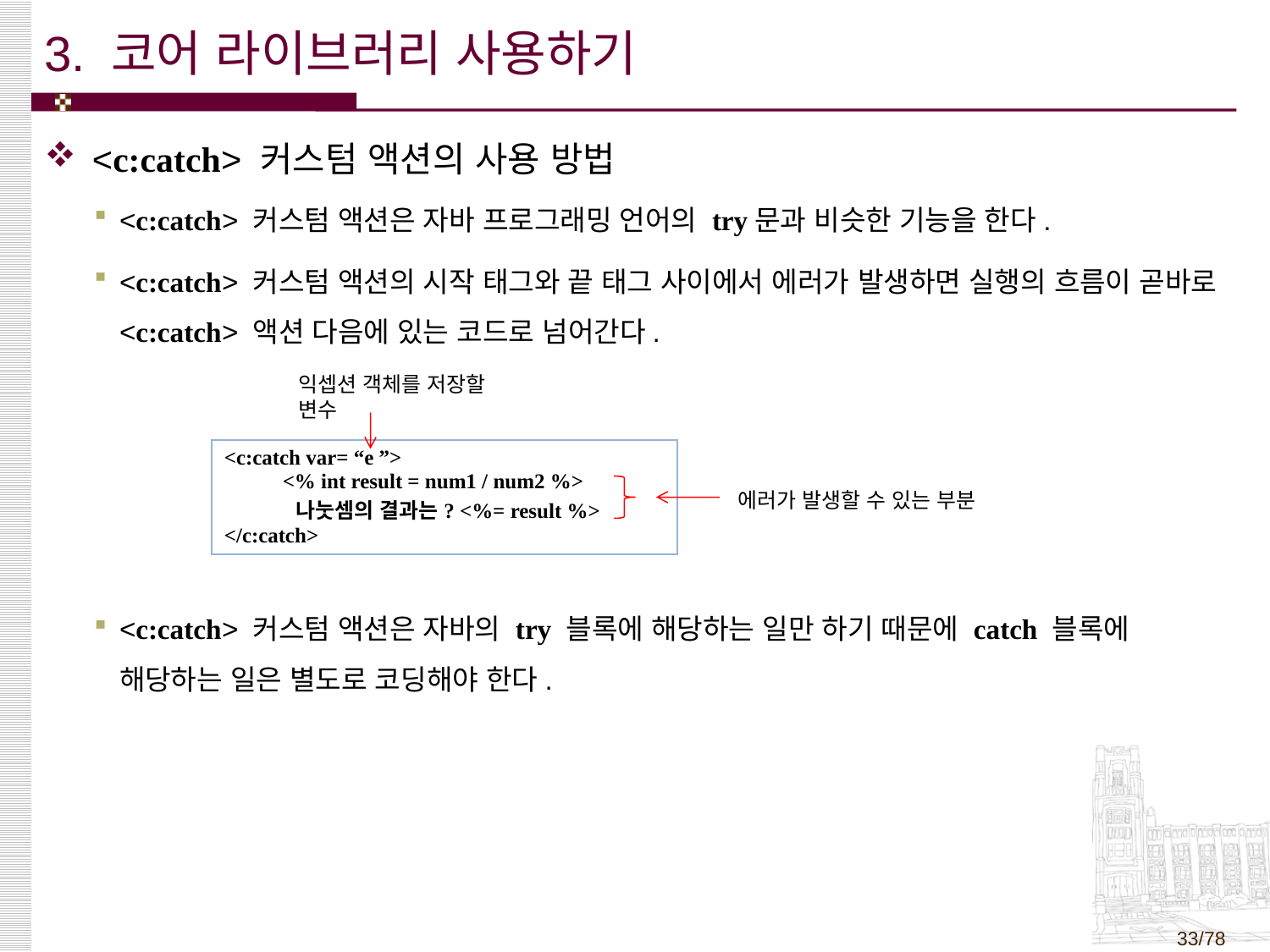

# 3. 코어 라이브러리 사용하기
<c:catch> 커스텀 액션의 사용 방법
<c:catch> 커스텀 액션은 자바 프로그래밍 언어의 try문과 비슷한 기능을 한다.
<c:catch> 커스텀 액션의 시작 태그와 끝 태그 사이에서 에러가 발생하면 실행의 흐름이 곧바로 <c:catch> 액션 다음에 있는 코드로 넘어간다.

<c:catch> 커스텀 액션은 자바의 try 블록에 해당하는 일만 하기 때문에 catch 블록에 해당하는 일은 별도로 코딩해야 한다.

익셉션 객체를 저장할 변수
| <c:catch var= “e ”> <% int result = num1 / num2 %> 나눗셈의 결과는? <%= result %> </c:catch> |
| --- |

에러가 발생할 수 있는 부분